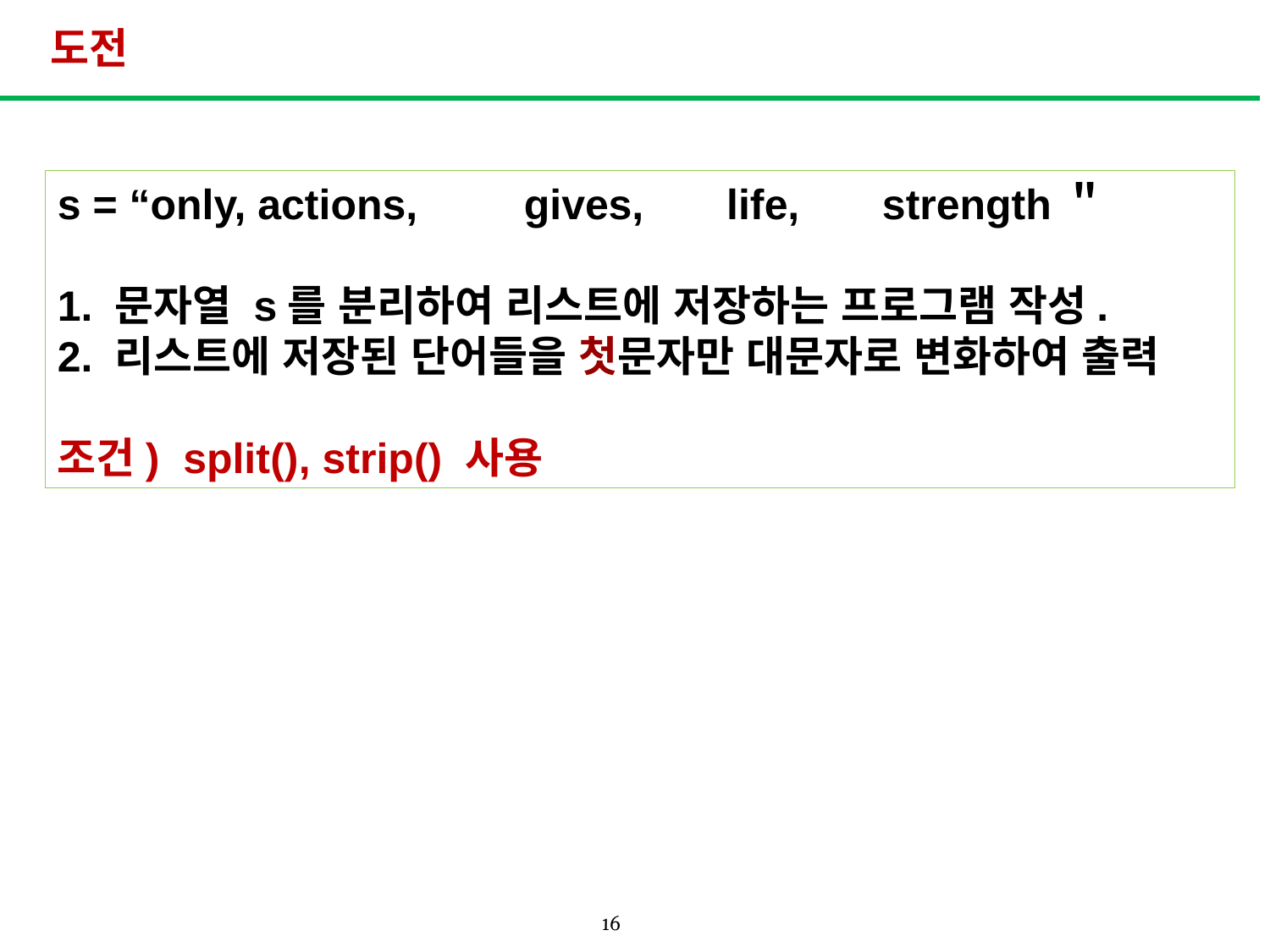

# 도전
s = “only, actions,         gives,       life,       strength＂

1. 문자열 s를 분리하여 리스트에 저장하는 프로그램 작성.
2. 리스트에 저장된 단어들을 첫문자만 대문자로 변화하여 출력

조건)  split(), strip() 사용
16